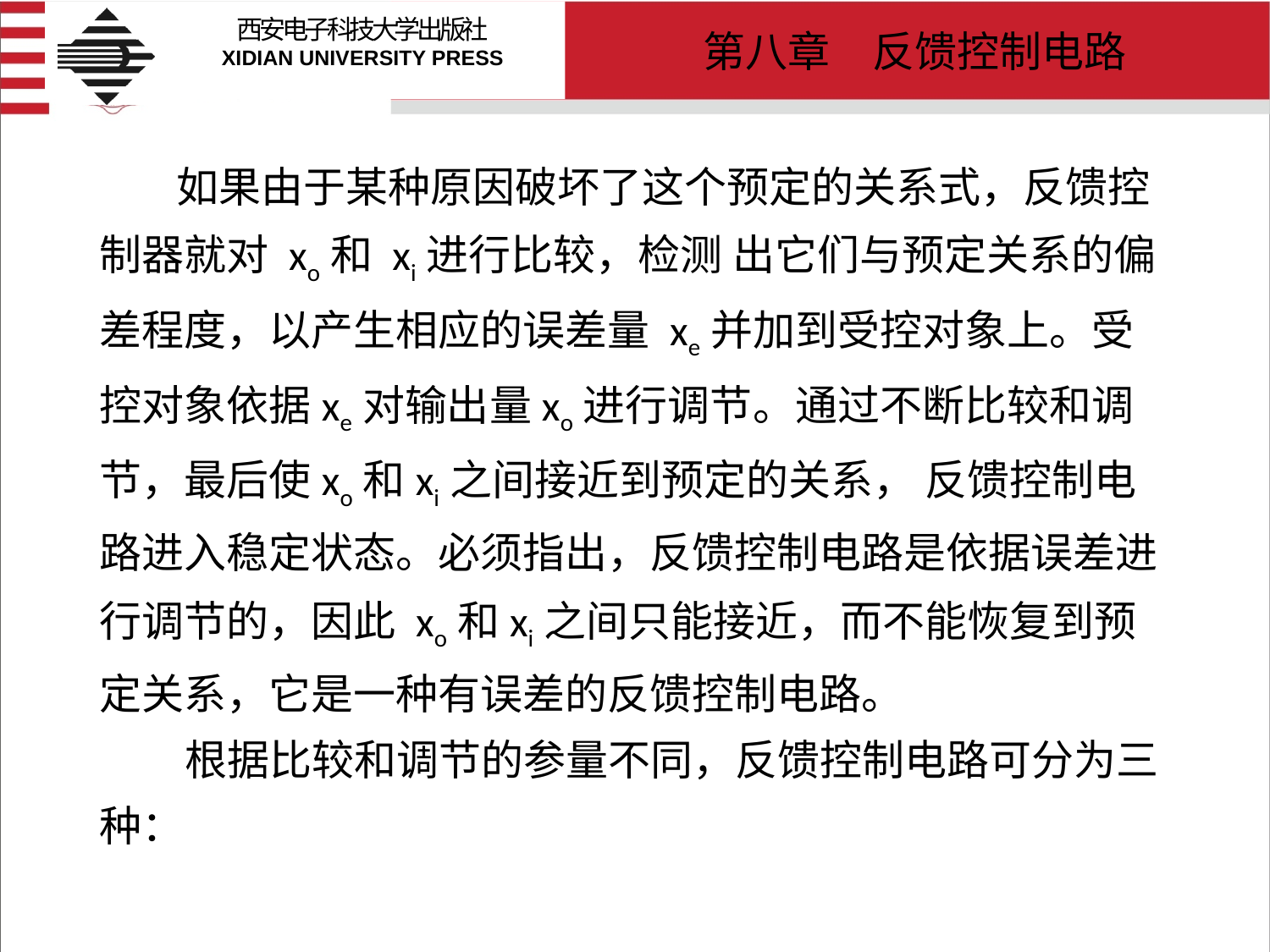

# 如果由于某种原因破坏了这个预定的关系式，反馈控制器就对 xo和 xi进行比较，检测 出它们与预定关系的偏差程度，以产生相应的误差量 xe并加到受控对象上。受控对象依据xe对输出量xo进行调节。通过不断比较和调节，最后使xo和xi之间接近到预定的关系， 反馈控制电路进入稳定状态。必须指出，反馈控制电路是依据误差进行调节的，因此 xo和xi之间只能接近，而不能恢复到预定关系，它是一种有误差的反馈控制电路。 根据比较和调节的参量不同，反馈控制电路可分为三种：